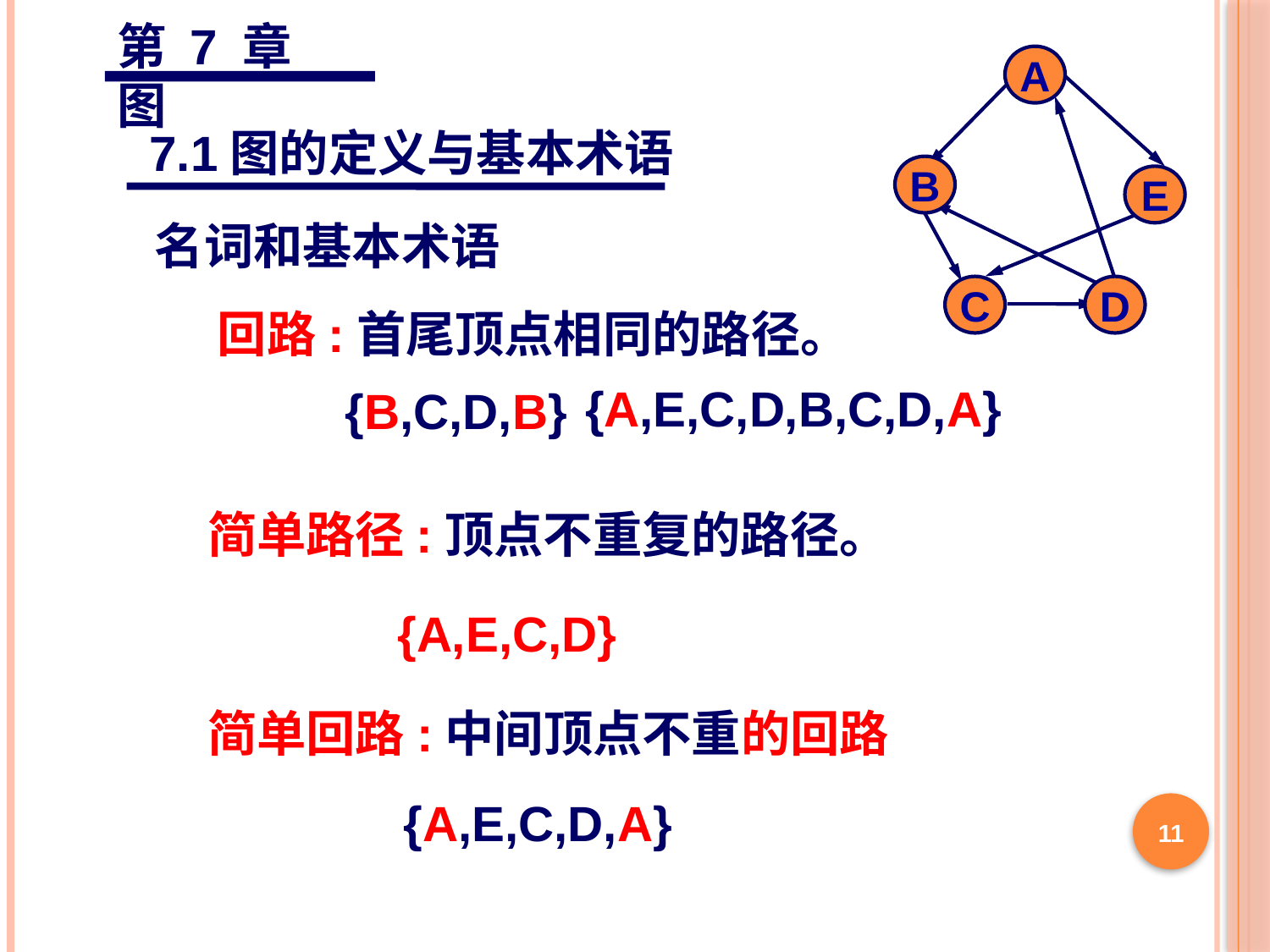

第 7 章  图
A

B
E

C
D

7.1图的定义与基本术语

名词和基本术语
回路:首尾顶点相同的路径。
{A,E,C,D,B,C,D,A}
{B,C,D,B}
简单路径:顶点不重复的路径。
{A,E,C,D}
简单回路:中间顶点不重的回路
{A,E,C,D,A}
11